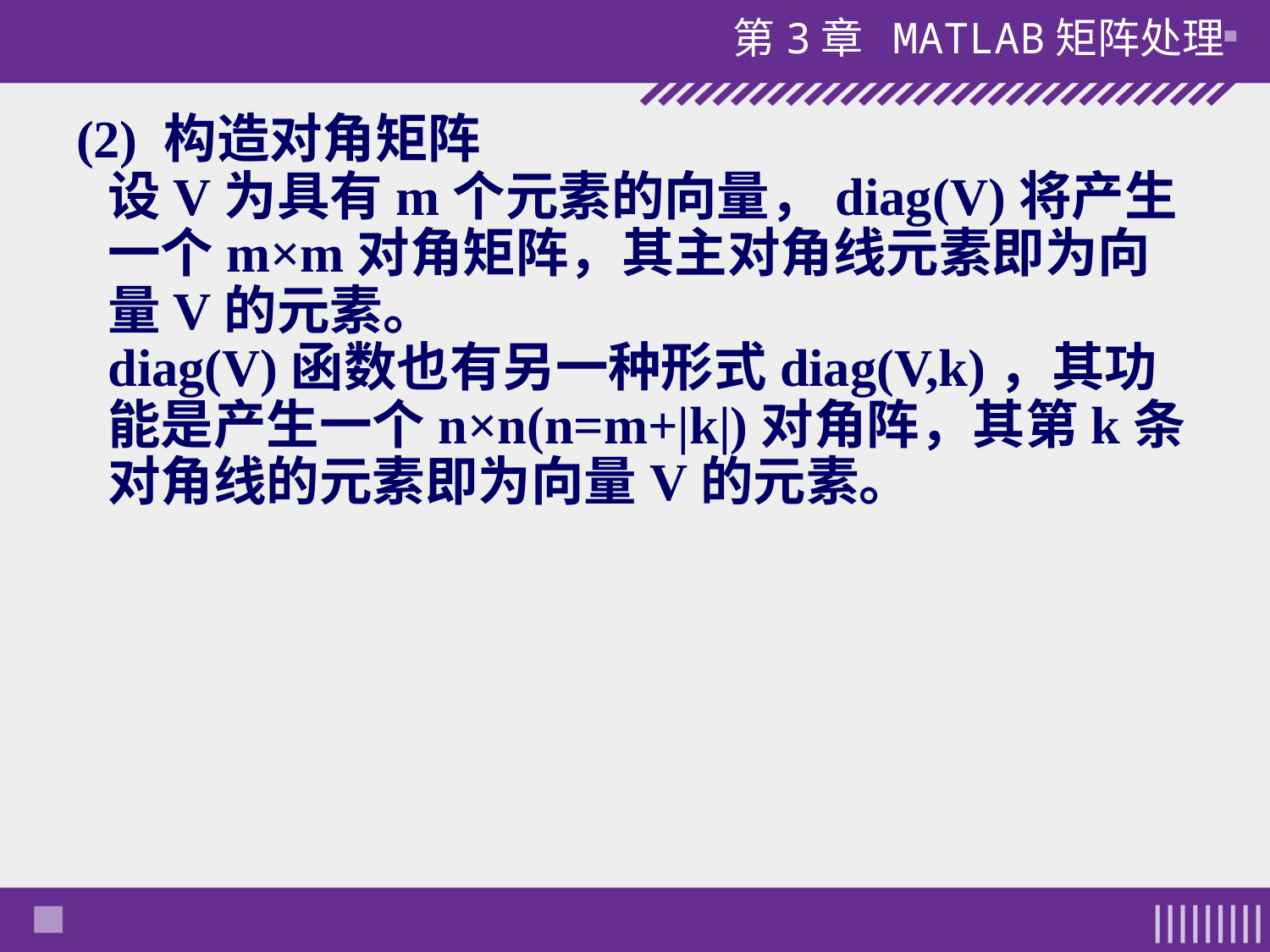

(2) 构造对角矩阵
设V为具有m个元素的向量，diag(V)将产生一个m×m对角矩阵，其主对角线元素即为向量V的元素。
diag(V)函数也有另一种形式diag(V,k)，其功能是产生一个n×n(n=m+|k|)对角阵，其第k条对角线的元素即为向量V的元素。